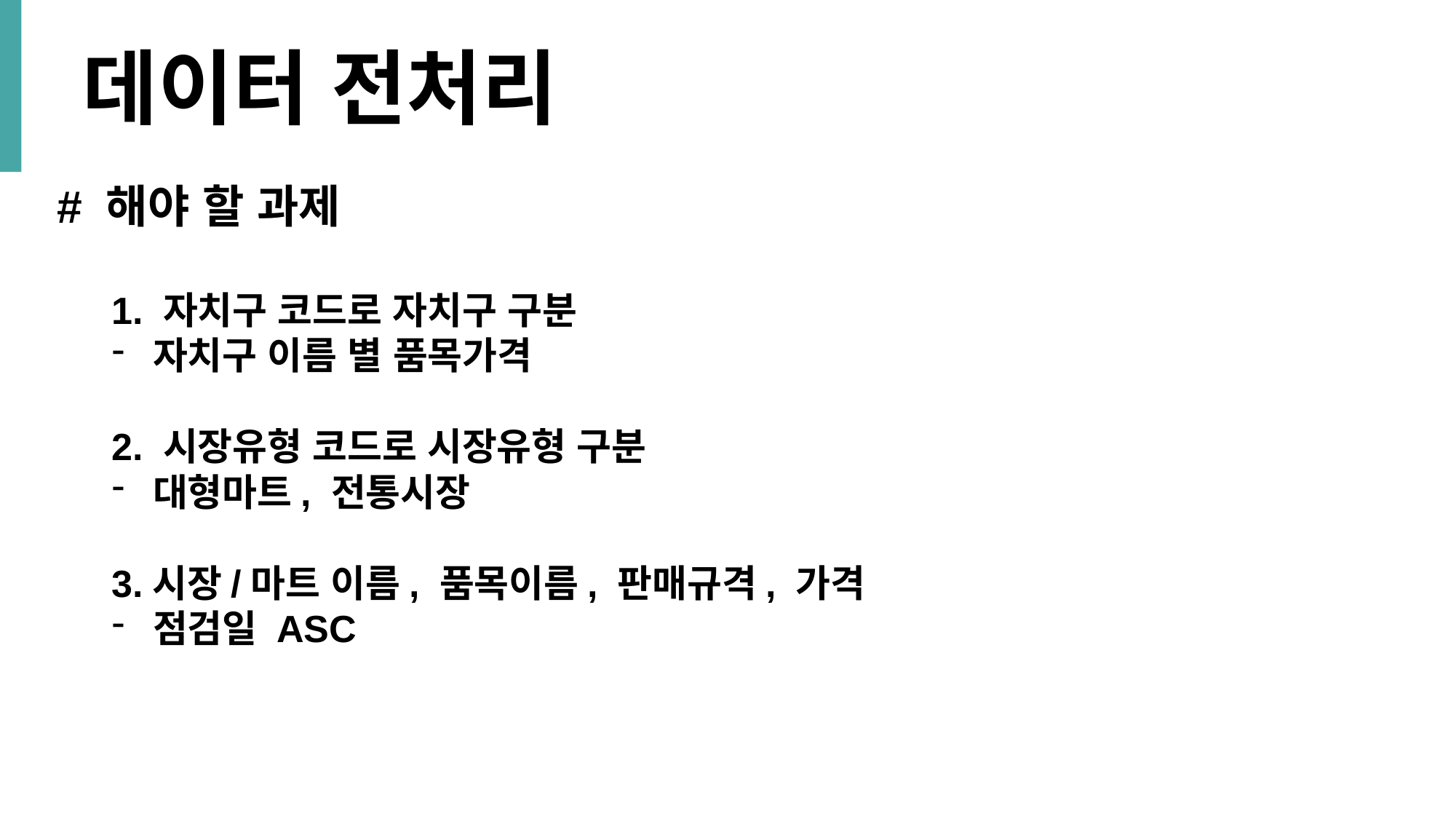

데이터 전처리
# 해야 할 과제

1. 자치구 코드로 자치구 구분
자치구 이름 별 품목가격

2. 시장유형 코드로 시장유형 구분
대형마트, 전통시장

3.시장/마트 이름, 품목이름, 판매규격, 가격
점검일 ASC